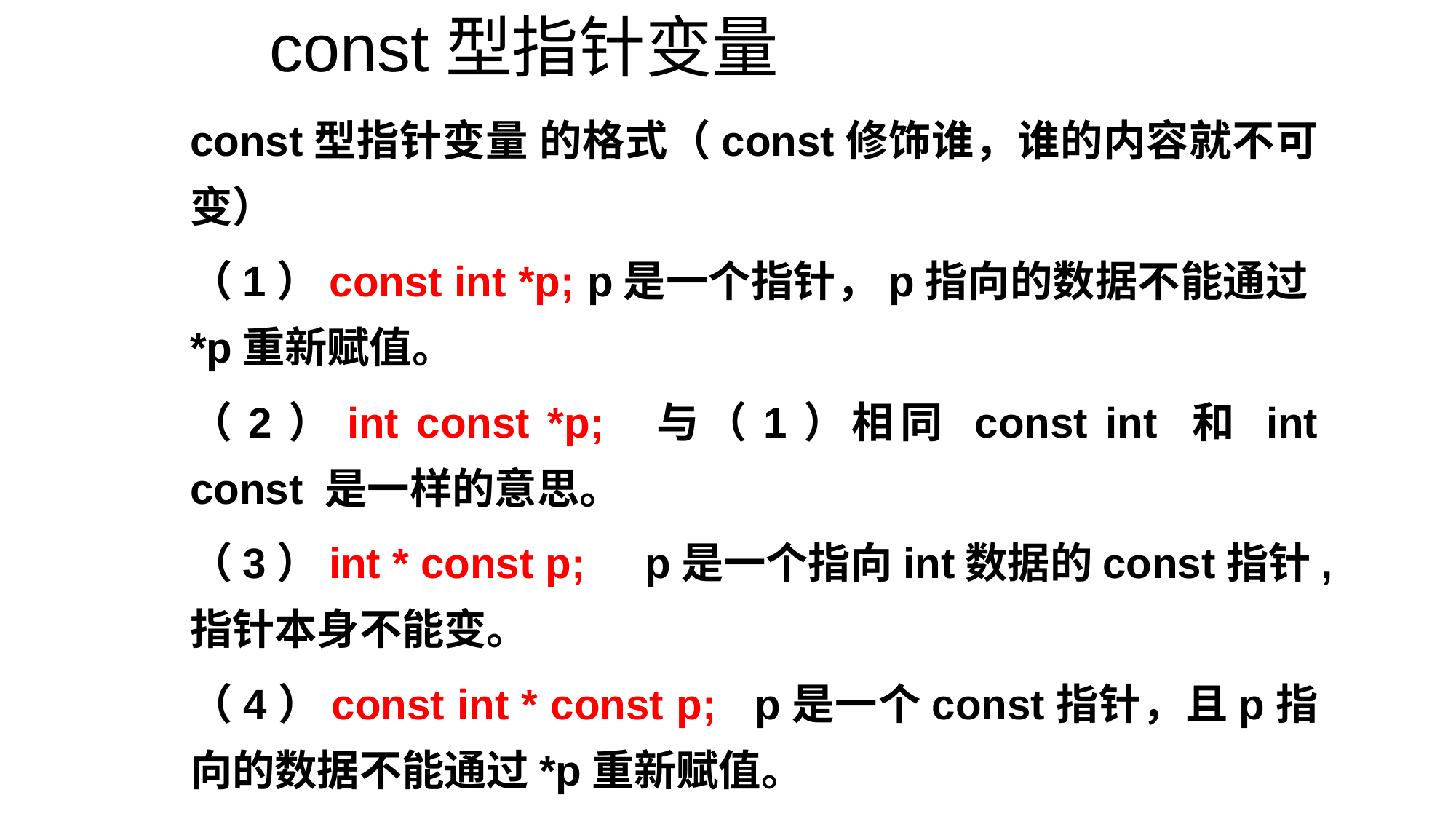

# const型指针变量
const型指针变量 的格式（const修饰谁，谁的内容就不可变）
（1）const int *p; p是一个指针，p指向的数据不能通过*p重新赋值。
（2）int const *p;  与（1）相同 const int 和 int const 是一样的意思。
（3）int * const p;     p是一个指向int数据的const指针,指针本身不能变。
（4）const int * const p;   p是一个const指针，且p指向的数据不能通过*p重新赋值。
（5） int const * const p;    同（4）